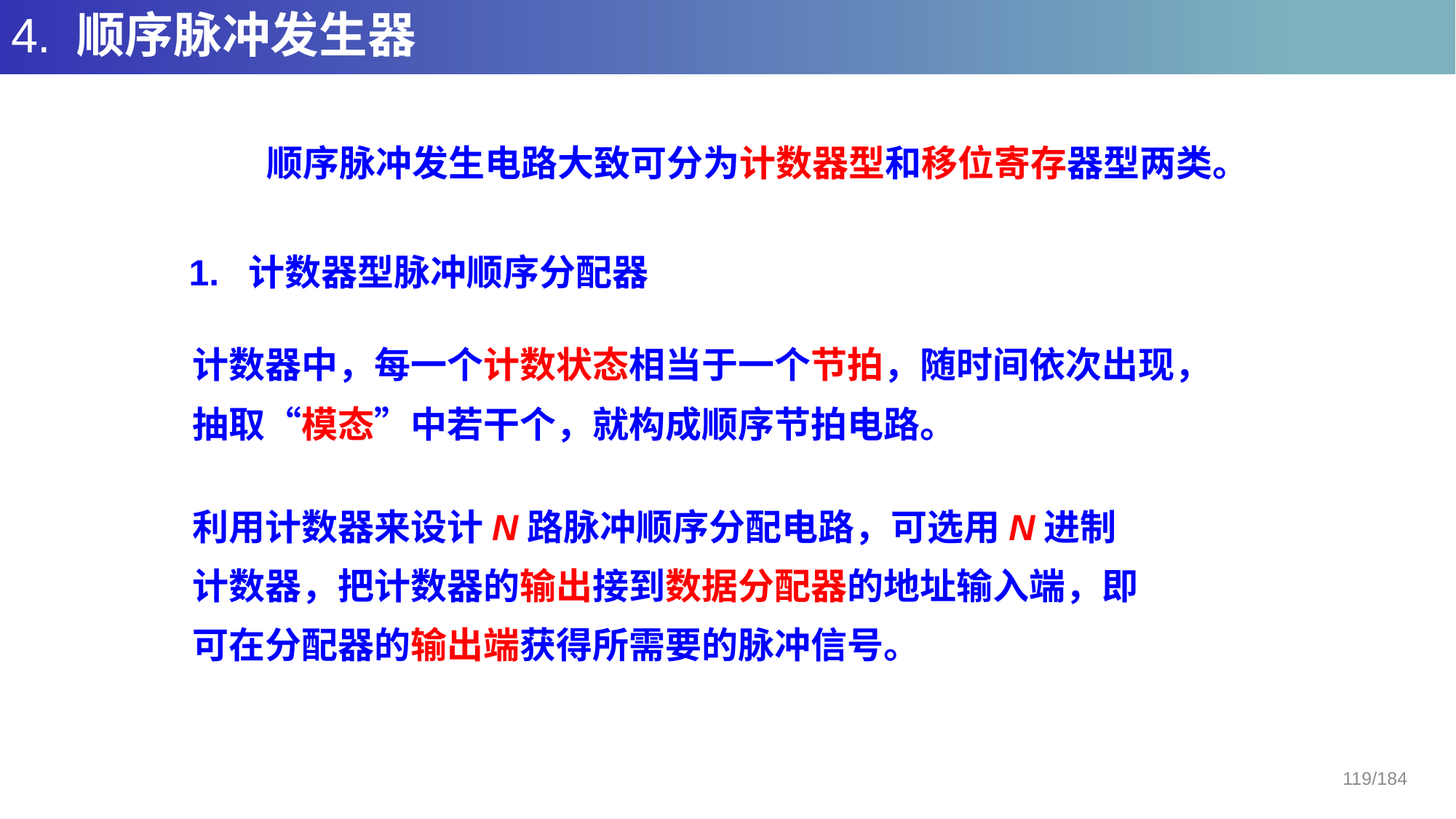

# 4. 顺序脉冲发生器
        顺序脉冲发生电路大致可分为计数器型和移位寄存器型两类。
1.  计数器型脉冲顺序分配器
计数器中，每一个计数状态相当于一个节拍，随时间依次出现，抽取“模态”中若干个，就构成顺序节拍电路。
利用计数器来设计N路脉冲顺序分配电路，可选用N进制计数器，把计数器的输出接到数据分配器的地址输入端，即可在分配器的输出端获得所需要的脉冲信号。

119/184